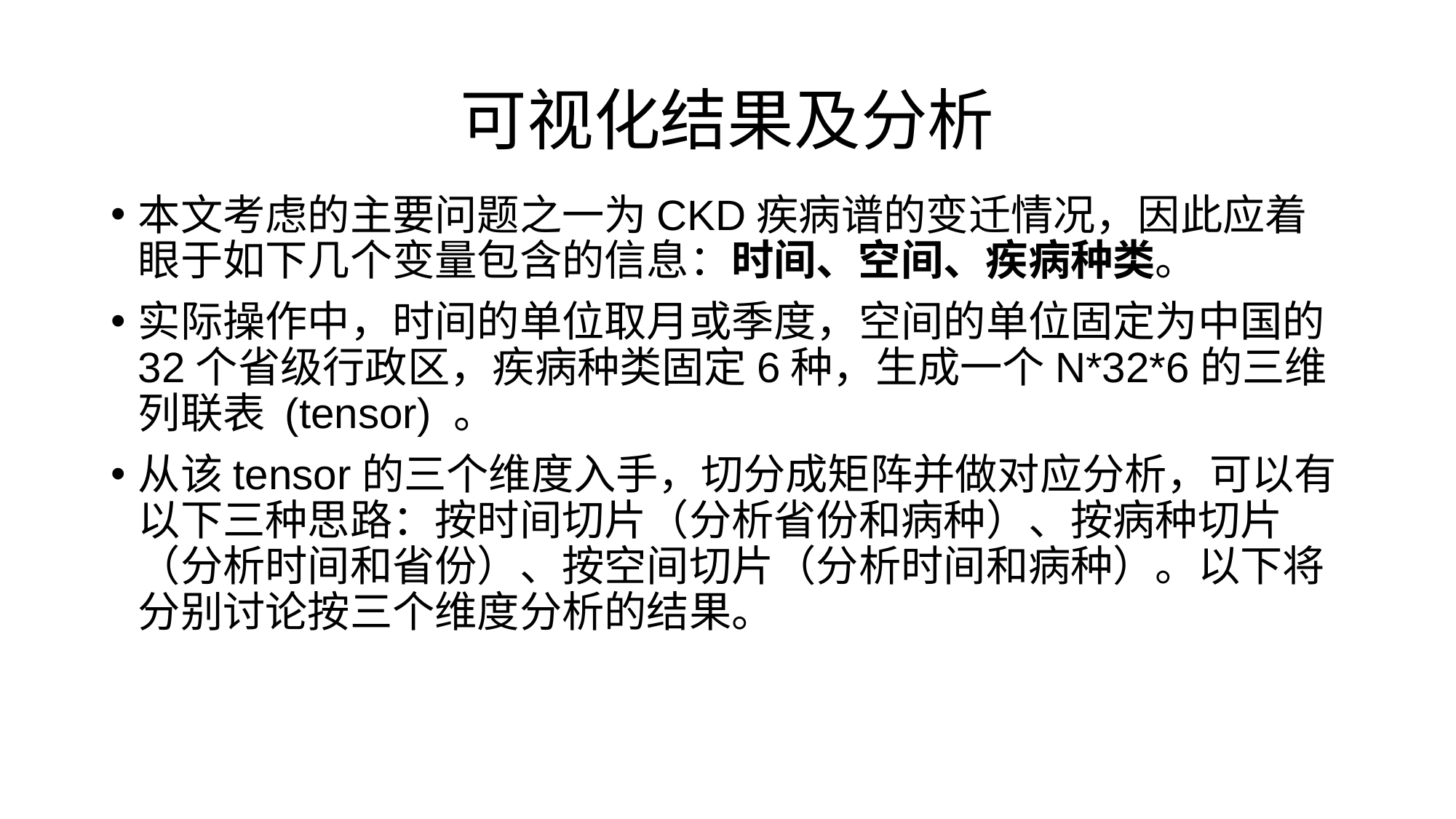

# 可视化结果及分析
本文考虑的主要问题之一为CKD疾病谱的变迁情况，因此应着眼于如下几个变量包含的信息：时间、空间、疾病种类。
实际操作中，时间的单位取月或季度，空间的单位固定为中国的32个省级行政区，疾病种类固定6种，生成一个​N*32*6的三维列联表 (tensor) 。
从该tensor的​三个维度入手，切分成矩阵并做对应分析，可以有以下三种思路：按时间切片（分析省份和病种）、按病种切片（分析时间和省份）、按空间切片（分析时间和病种）。以下将分别讨论按三个维度分析的结果。